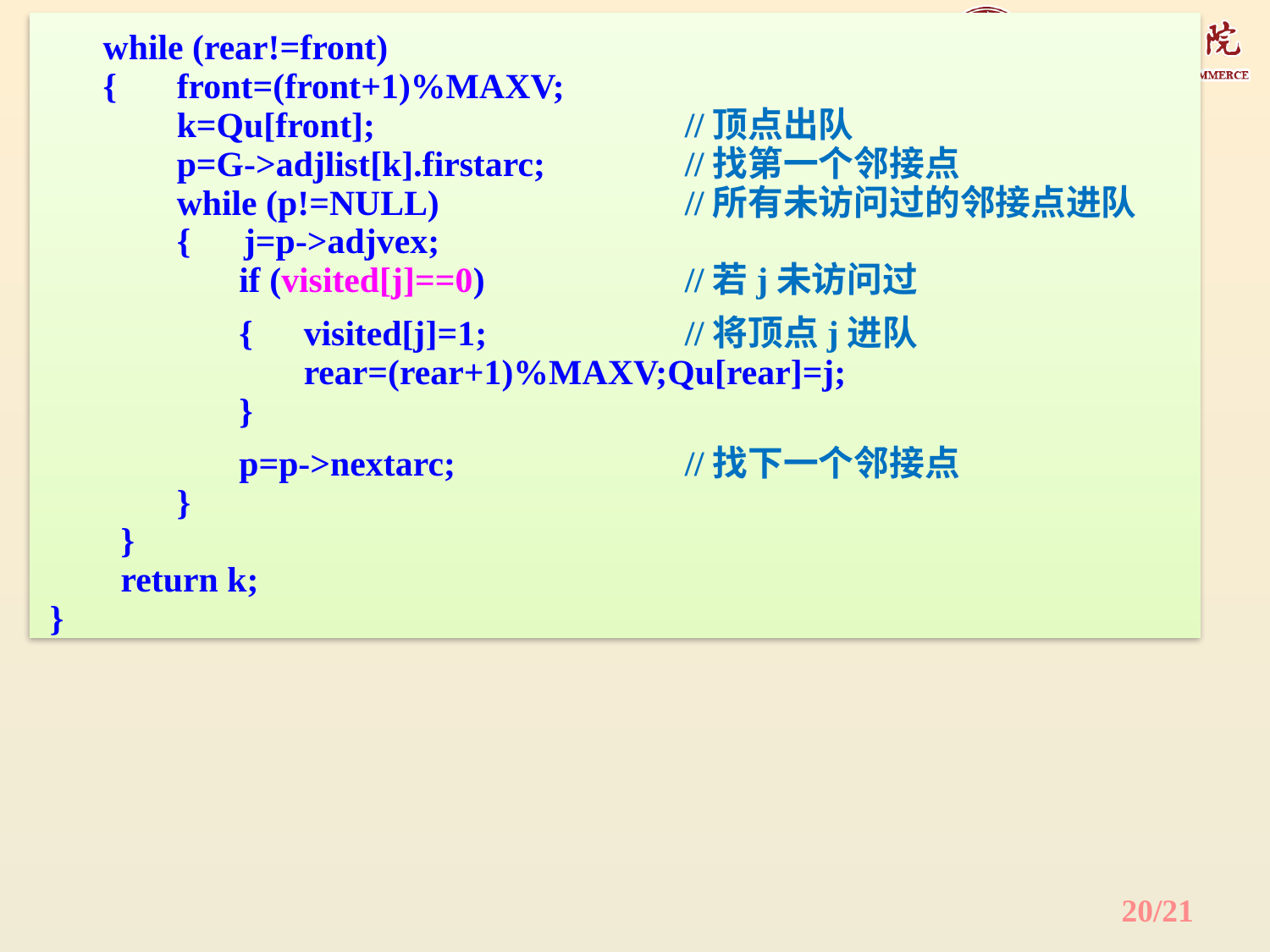

while (rear!=front)
      {	front=(front+1)%MAXV;
	k=Qu[front];			//顶点出队
	p=G->adjlist[k].firstarc;		//找第一个邻接点
	while (p!=NULL)		//所有未访问过的邻接点进队
	{      j=p->adjvex;
	       if (visited[j]==0)		//若j未访问过
	       {	visited[j]=1;		//将顶点j进队
		rear=(rear+1)%MAXV;Qu[rear]=j;
	       }
	       p=p->nextarc;		//找下一个邻接点
	}
        }
        return k;
}
20/21